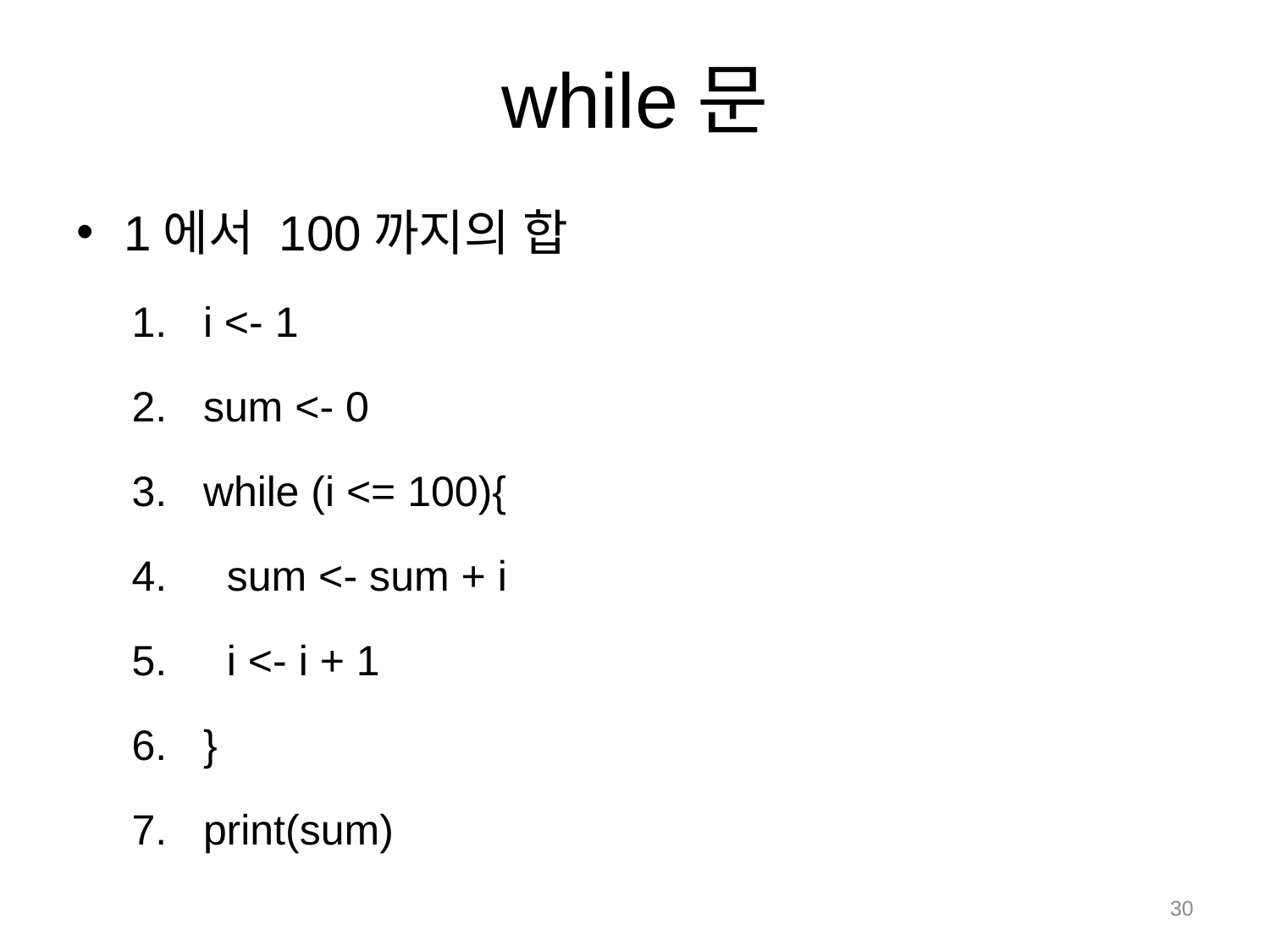

# while문
1에서 100까지의 합
i <- 1
sum <- 0
while (i <= 100){
  sum <- sum + i
  i <- i + 1
}
print(sum)

30